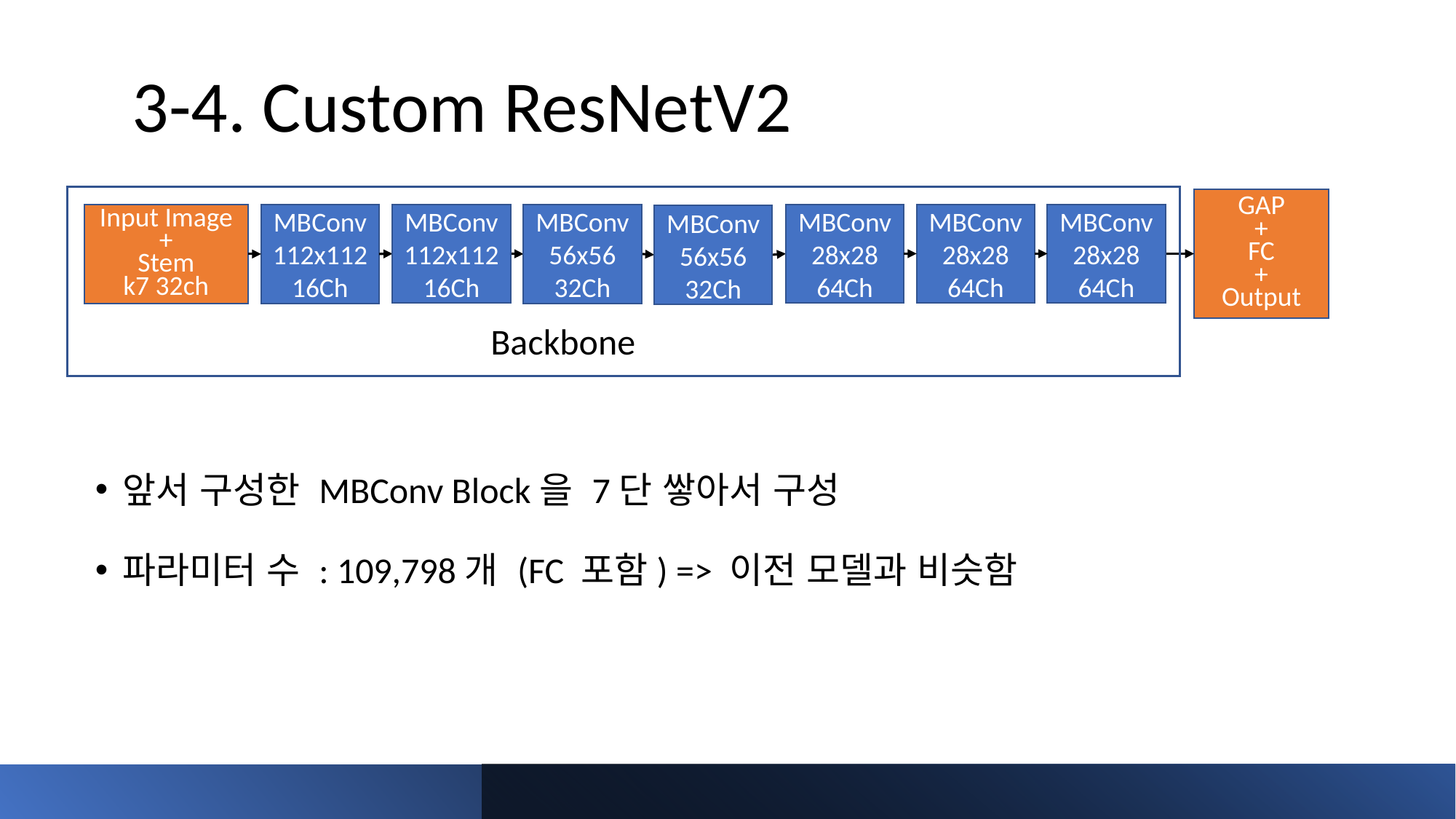

# 3-4. Custom ResNetV2

GAP
+
FC
+
Output
MBConv
28x28 64Ch
MBConv
28x28 64Ch
MBConv
28x28 64Ch
MBConv
112x112 16Ch
MBConv
56x56 32Ch
Input Image
+
Stem
k7 32ch
MBConv
112x112 16Ch
MBConv
56x56 32Ch
Backbone
앞서 구성한 MBConv Block을 7단 쌓아서 구성
파라미터 수 : 109,798개 (FC 포함) => 이전 모델과 비슷함